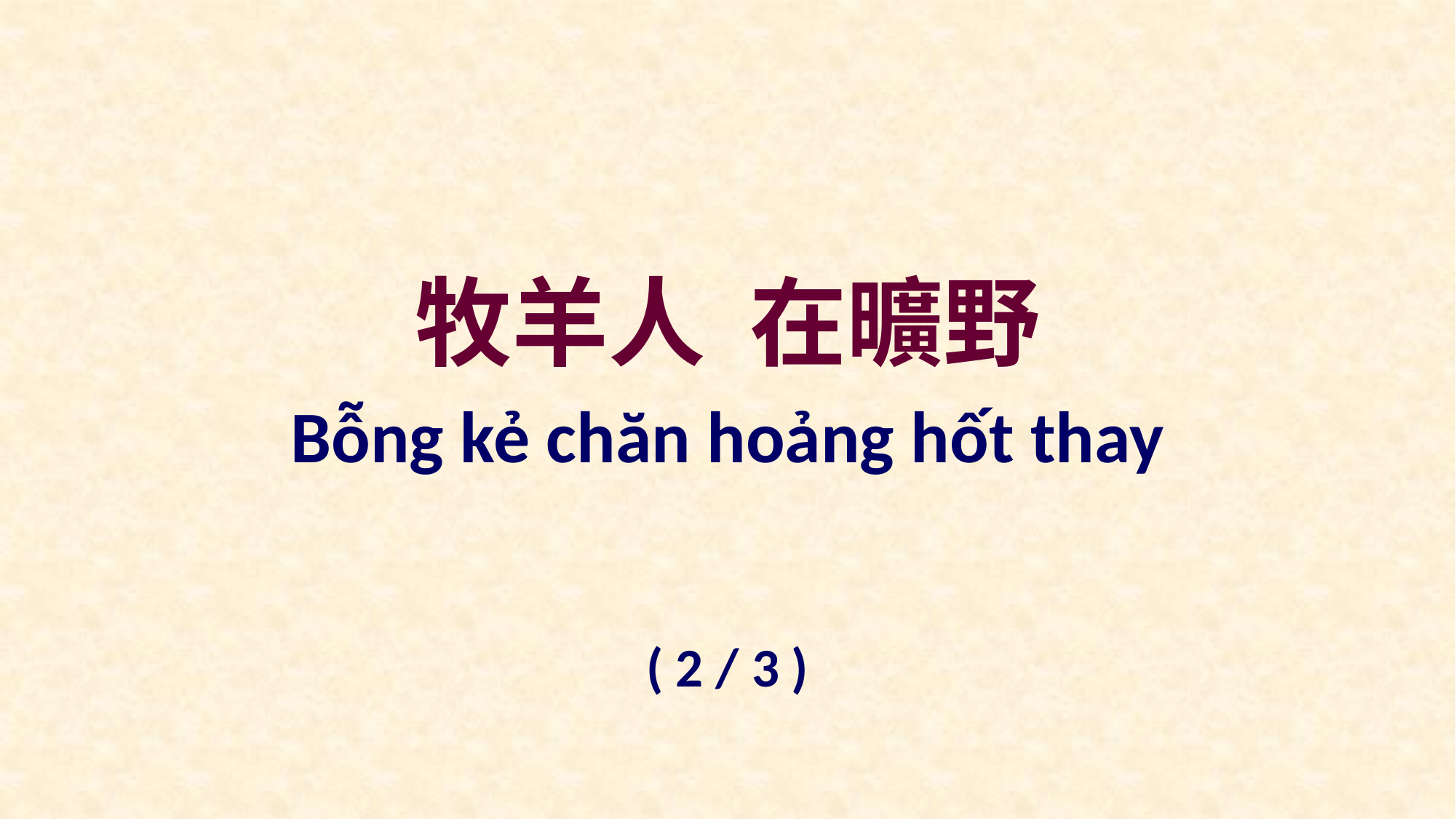

牧羊人  在曠野
Bỗng kẻ chăn hoảng hốt thay
( 2 / 3 )